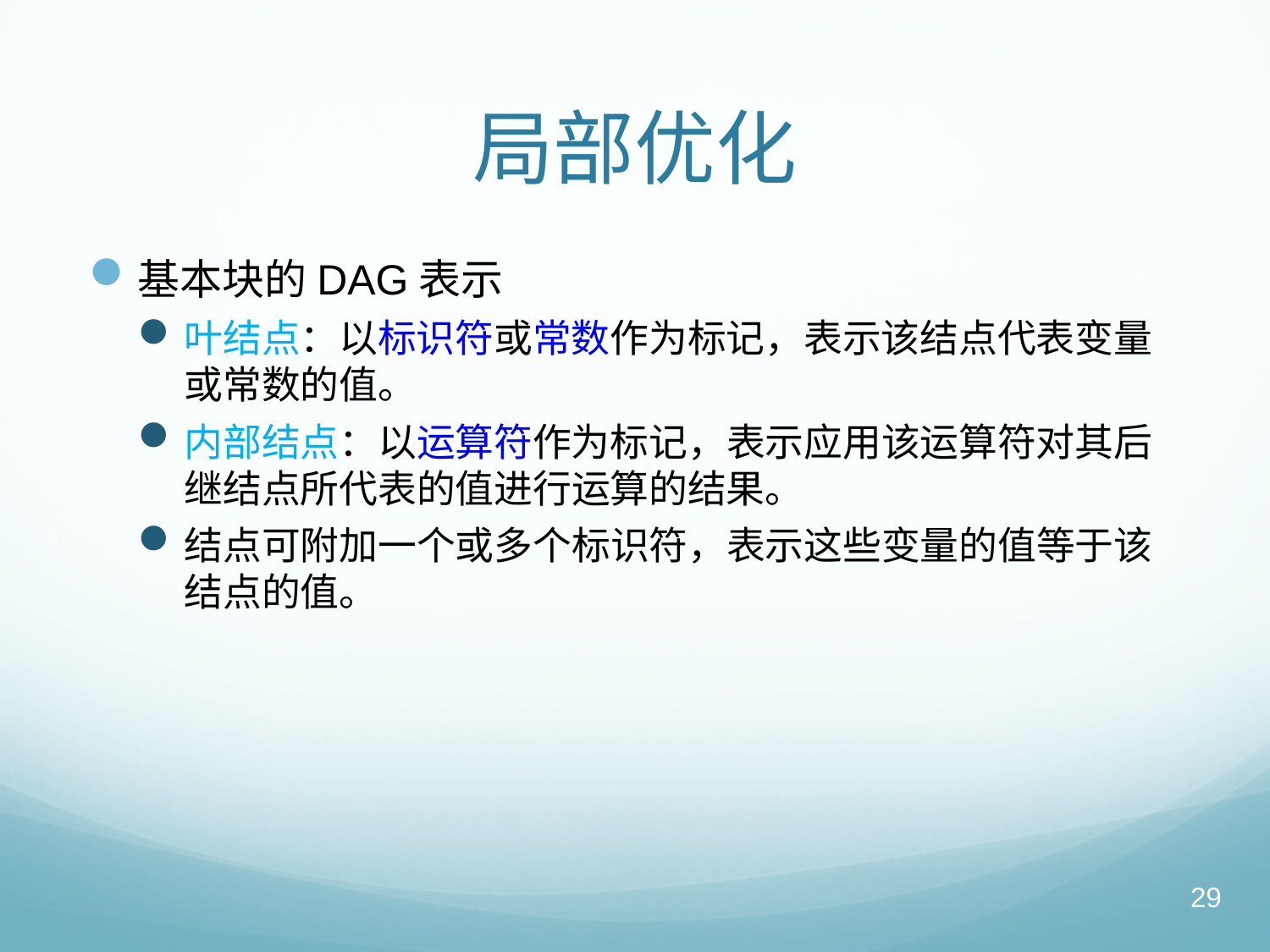

# 局部优化
基本块的DAG表示
叶结点：以标识符或常数作为标记，表示该结点代表变量或常数的值。
内部结点：以运算符作为标记，表示应用该运算符对其后继结点所代表的值进行运算的结果。
结点可附加一个或多个标识符，表示这些变量的值等于该结点的值。
29